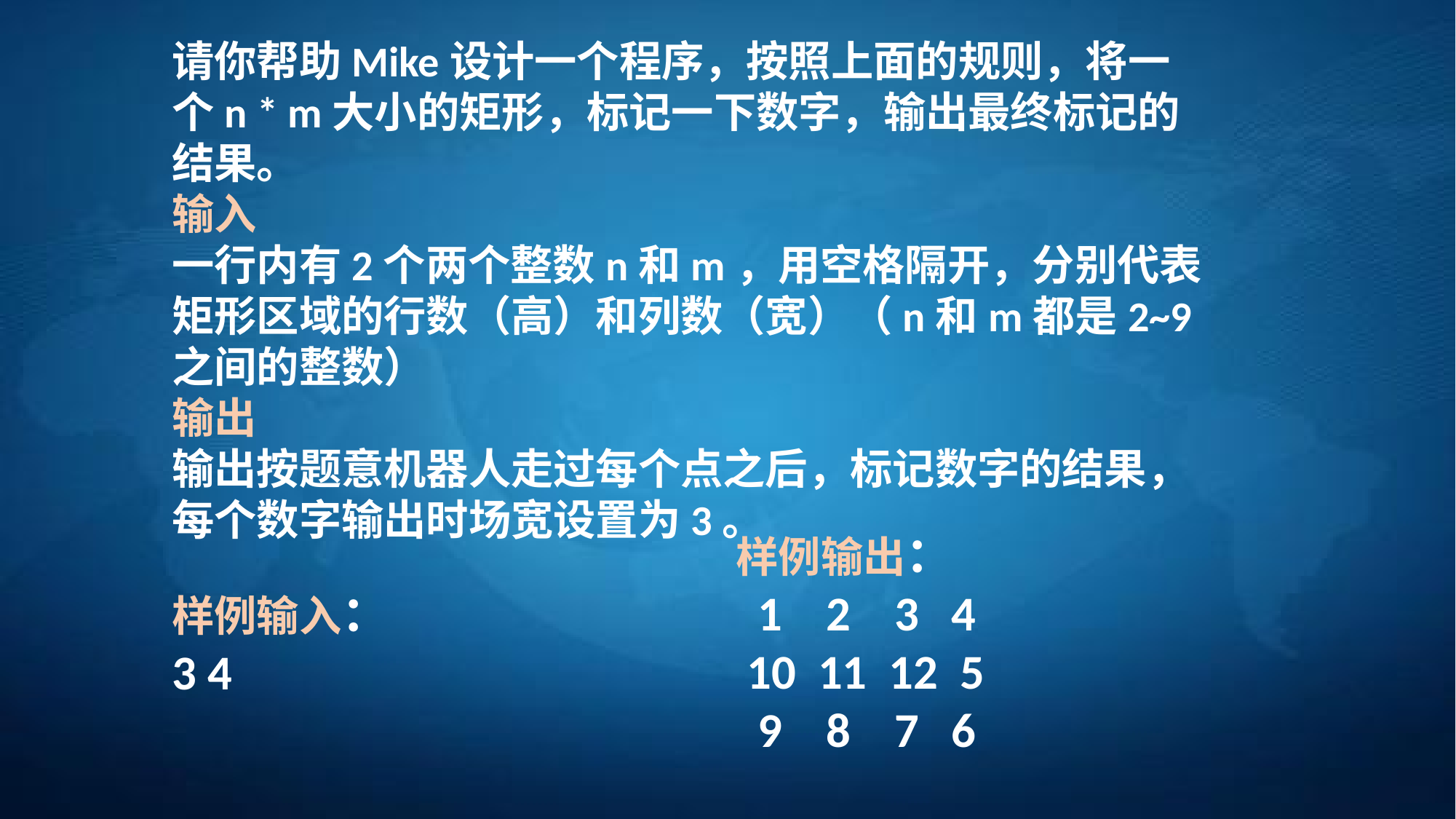

请你帮助Mike设计一个程序，按照上面的规则，将一个n * m大小的矩形，标记一下数字，输出最终标记的结果。
输入
一行内有2个两个整数n和m，用空格隔开，分别代表矩形区域的行数（高）和列数（宽）（n和m都是2~9之间的整数）
输出
输出按题意机器人走过每个点之后，标记数字的结果，每个数字输出时场宽设置为3。
样例输出：
  1    2    3   4
 10  11  12  5
  9    8    7   6
样例输入：
3 4